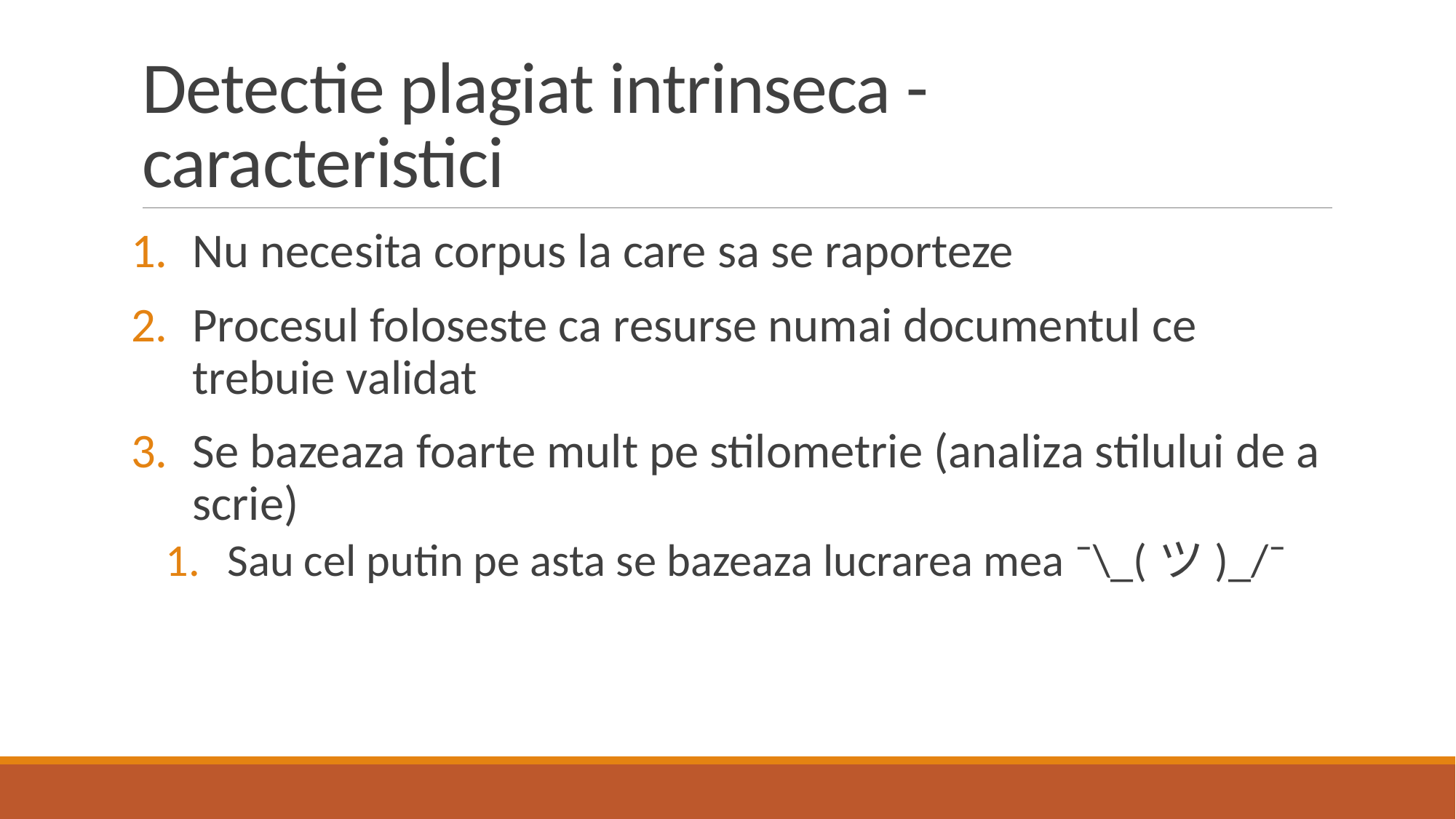

# Detectie plagiat intrinseca -  caracteristici
Nu necesita corpus la care sa se raporteze
Procesul foloseste ca resurse numai documentul ce trebuie validat
Se bazeaza foarte mult pe stilometrie (analiza stilului de a scrie)
Sau cel putin pe asta se bazeaza lucrarea mea ¯\_(ツ)_/¯